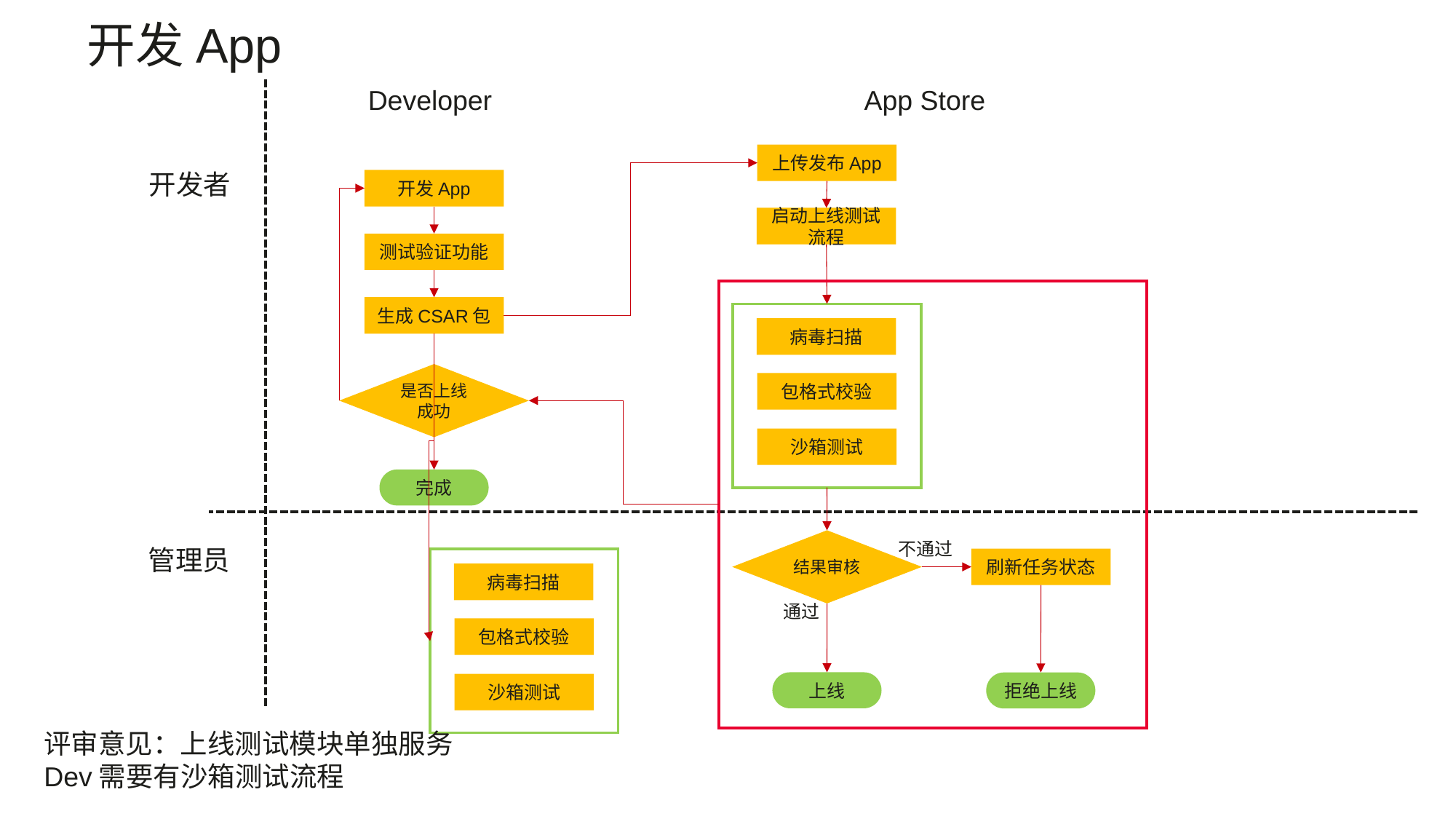

开发App
App Store
Developer
上传发布App
开发者
开发App
启动上线测试流程
测试验证功能

生成CSAR包

病毒扫描
包格式校验
沙箱测试
是否上线成功
完成
结果审核
不通过
管理员
刷新任务状态

病毒扫描
包格式校验
沙箱测试
通过
上线
拒绝上线
评审意见：上线测试模块单独服务
Dev需要有沙箱测试流程